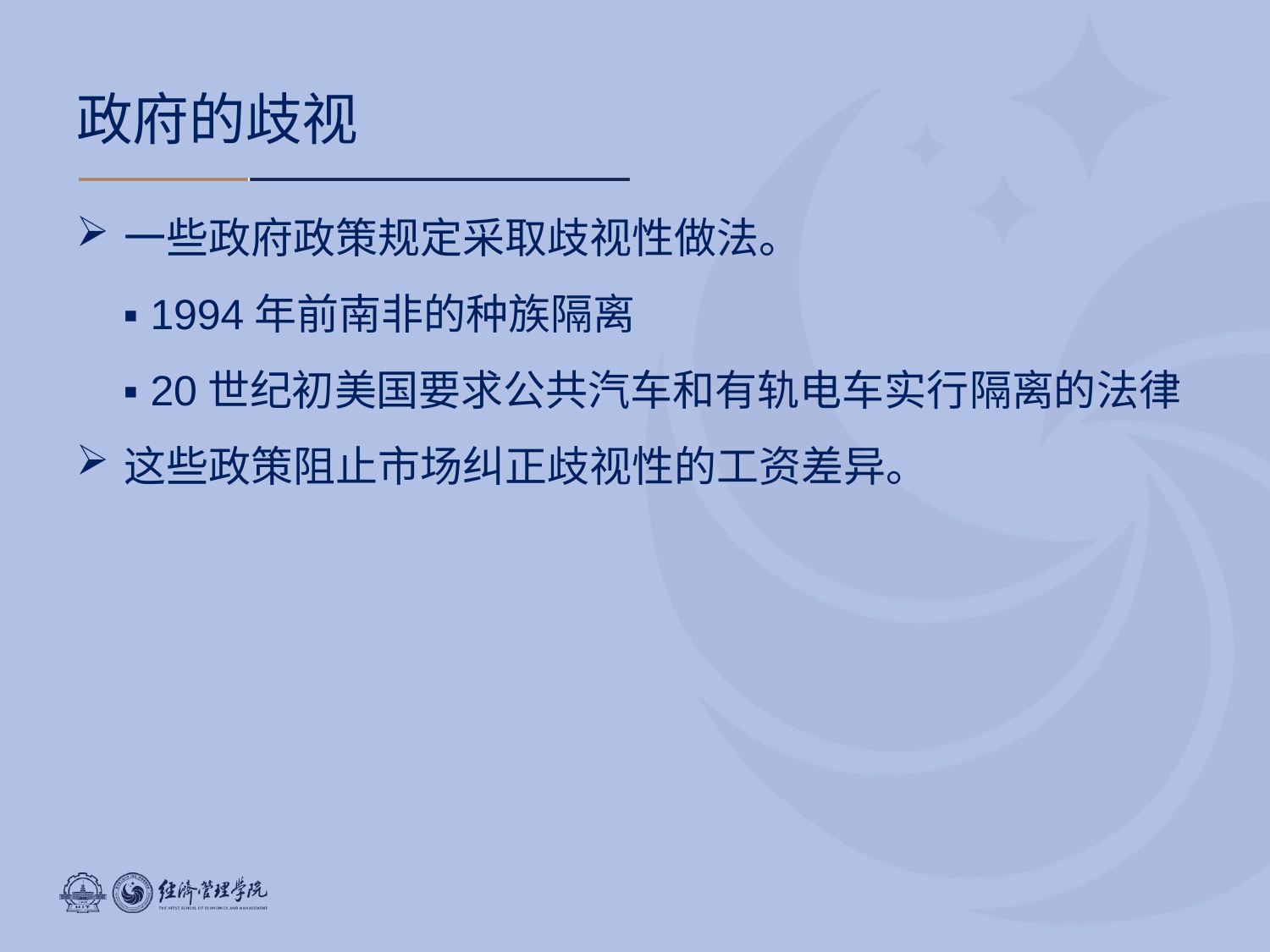

# 政府的歧视
一些政府政策规定采取歧视性做法。
    ▪ 1994年前南非的种族隔离
    ▪ 20世纪初美国要求公共汽车和有轨电车实行隔离的法律
这些政策阻止市场纠正歧视性的工资差异。